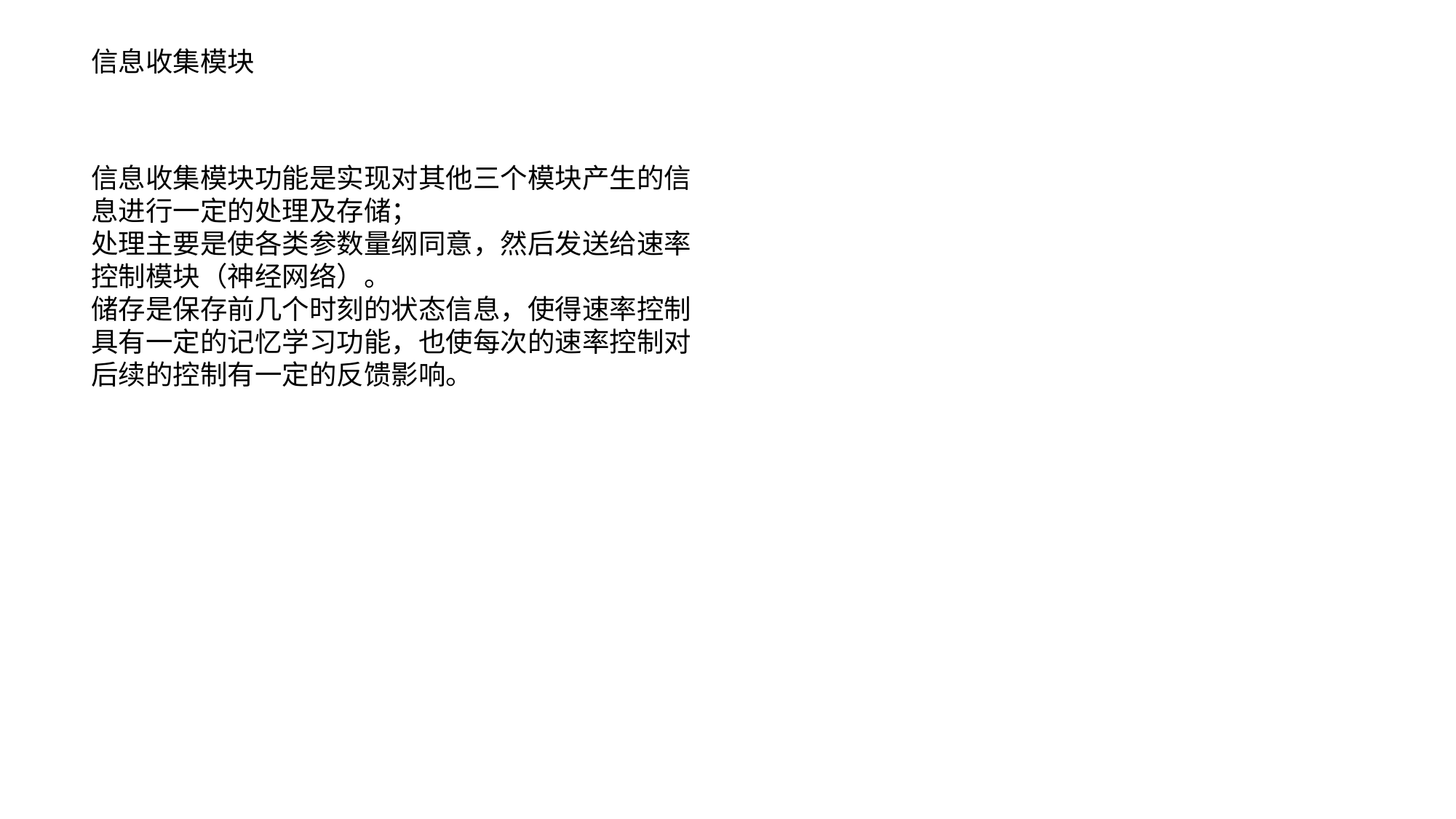

信息收集模块
信息收集模块功能是实现对其他三个模块产生的信息进行一定的处理及存储；
处理主要是使各类参数量纲同意，然后发送给速率控制模块（神经网络）。
储存是保存前几个时刻的状态信息，使得速率控制具有一定的记忆学习功能，也使每次的速率控制对后续的控制有一定的反馈影响。